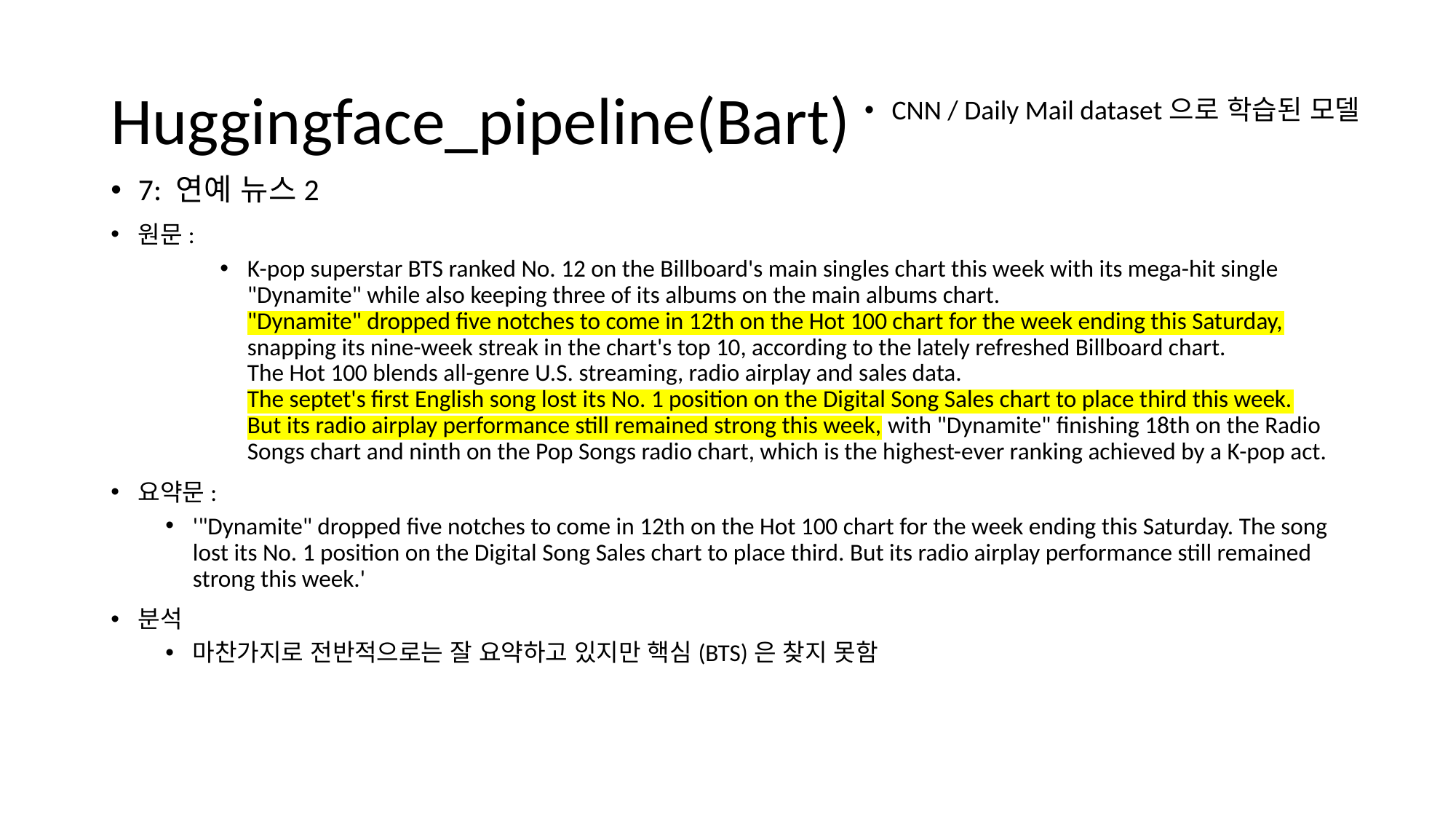

# Huggingface_pipeline(Bart)
CNN / Daily Mail dataset으로 학습된 모델
7: 연예 뉴스2
원문:
K-pop superstar BTS ranked No. 12 on the Billboard's main singles chart this week with its mega-hit single "Dynamite" while also keeping three of its albums on the main albums chart.
"Dynamite" dropped five notches to come in 12th on the Hot 100 chart for the week ending this Saturday, snapping its nine-week streak in the chart's top 10, according to the lately refreshed Billboard chart.
The Hot 100 blends all-genre U.S. streaming, radio airplay and sales data.
The septet's first English song lost its No. 1 position on the Digital Song Sales chart to place third this week.
But its radio airplay performance still remained strong this week, with "Dynamite" finishing 18th on the Radio Songs chart and ninth on the Pop Songs radio chart, which is the highest-ever ranking achieved by a K-pop act.
요약문:
'"Dynamite" dropped five notches to come in 12th on the Hot 100 chart for the week ending this Saturday. The song lost its No. 1 position on the Digital Song Sales chart to place third. But its radio airplay performance still remained strong this week.'
분석
마찬가지로 전반적으로는 잘 요약하고 있지만 핵심(BTS)은 찾지 못함